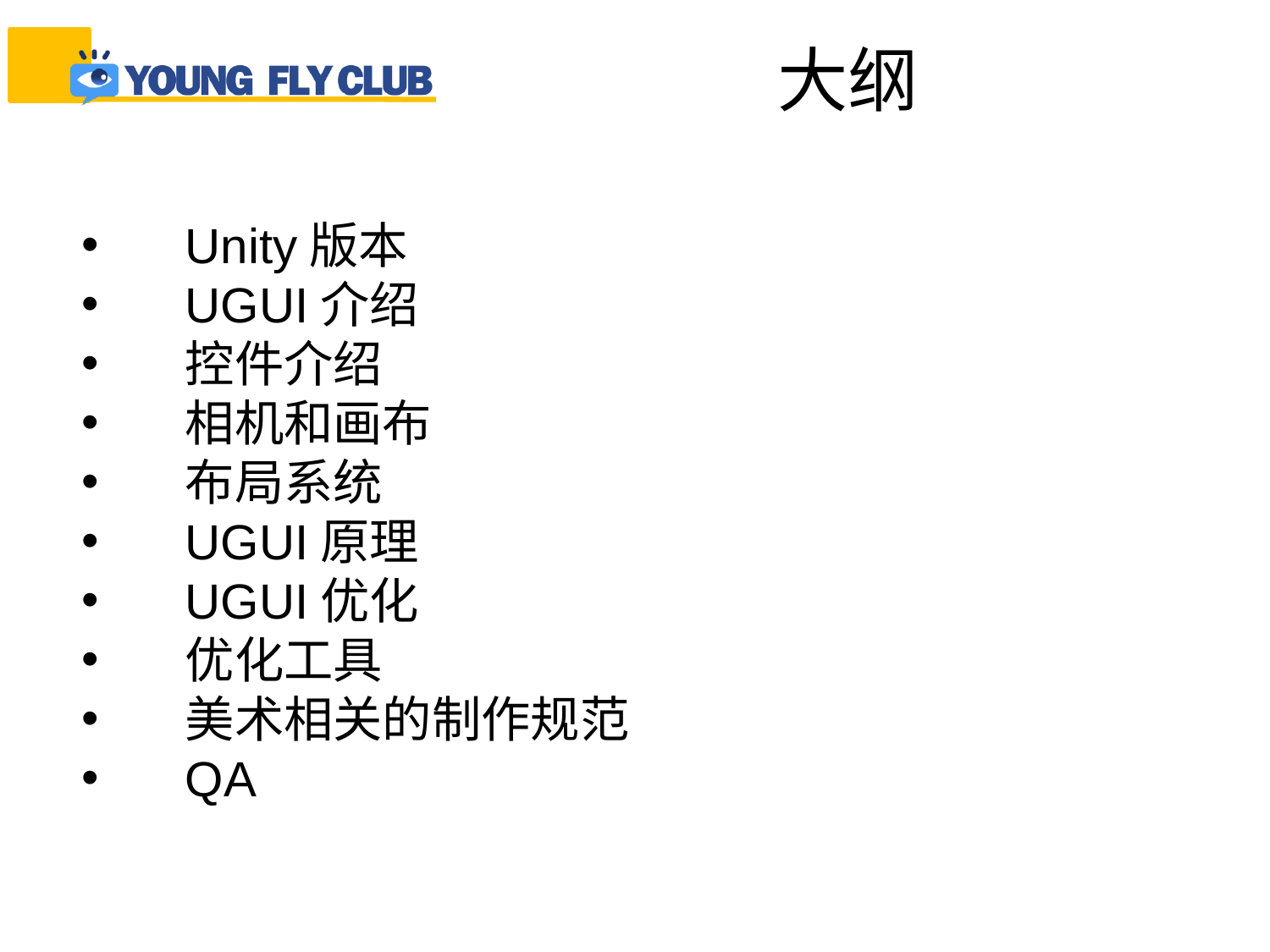

大纲
Unity版本
UGUI介绍
控件介绍
相机和画布
布局系统
UGUI原理
UGUI优化
优化工具
美术相关的制作规范
QA